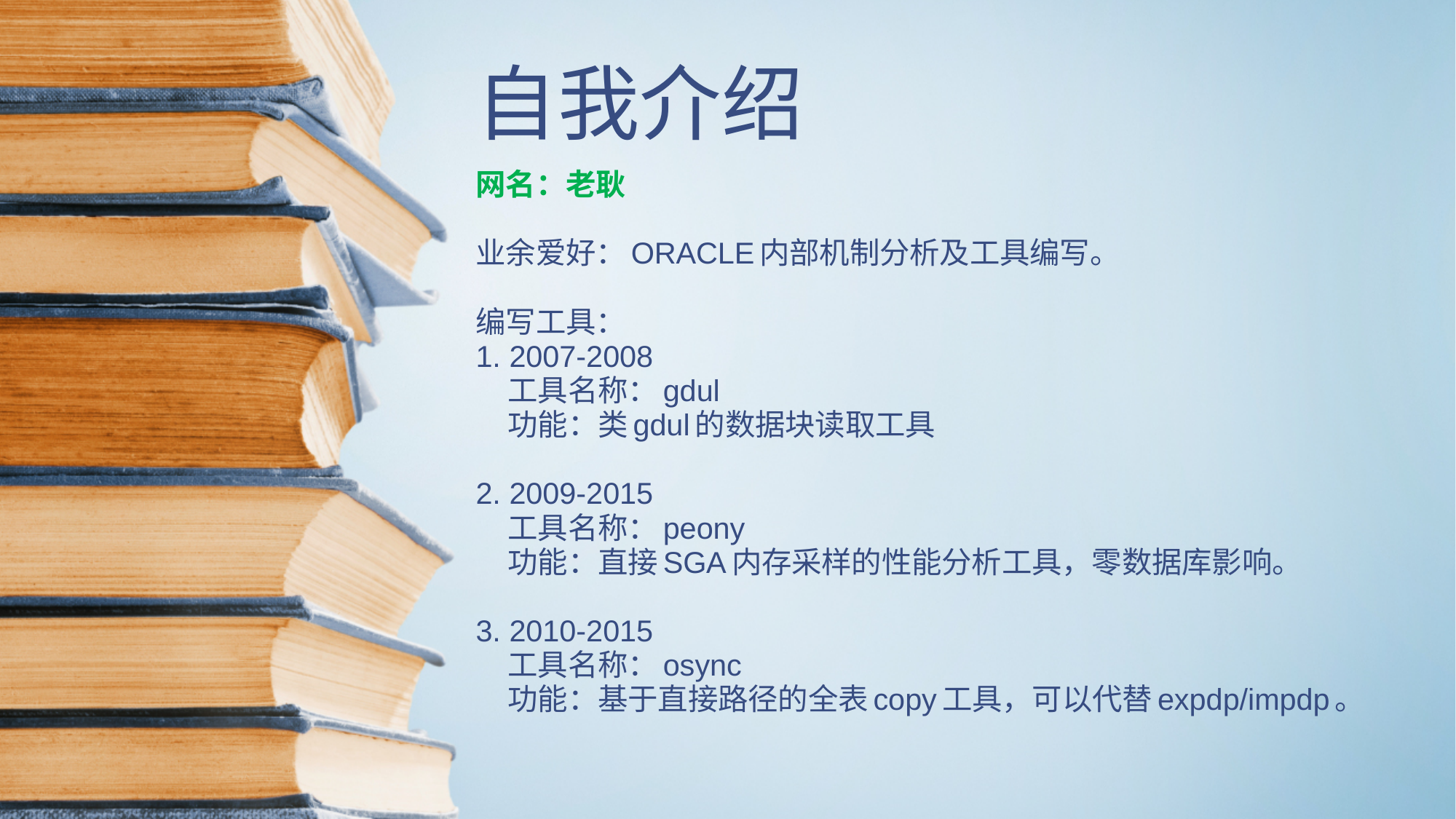

# 自我介绍
网名：老耿

业余爱好：ORACLE内部机制分析及工具编写。

编写工具：
1. 2007-2008
    工具名称：gdul
    功能：类gdul的数据块读取工具

2. 2009-2015
    工具名称：peony
    功能：直接SGA内存采样的性能分析工具，零数据库影响。

3. 2010-2015
    工具名称：osync
    功能：基于直接路径的全表copy工具，可以代替expdp/impdp。